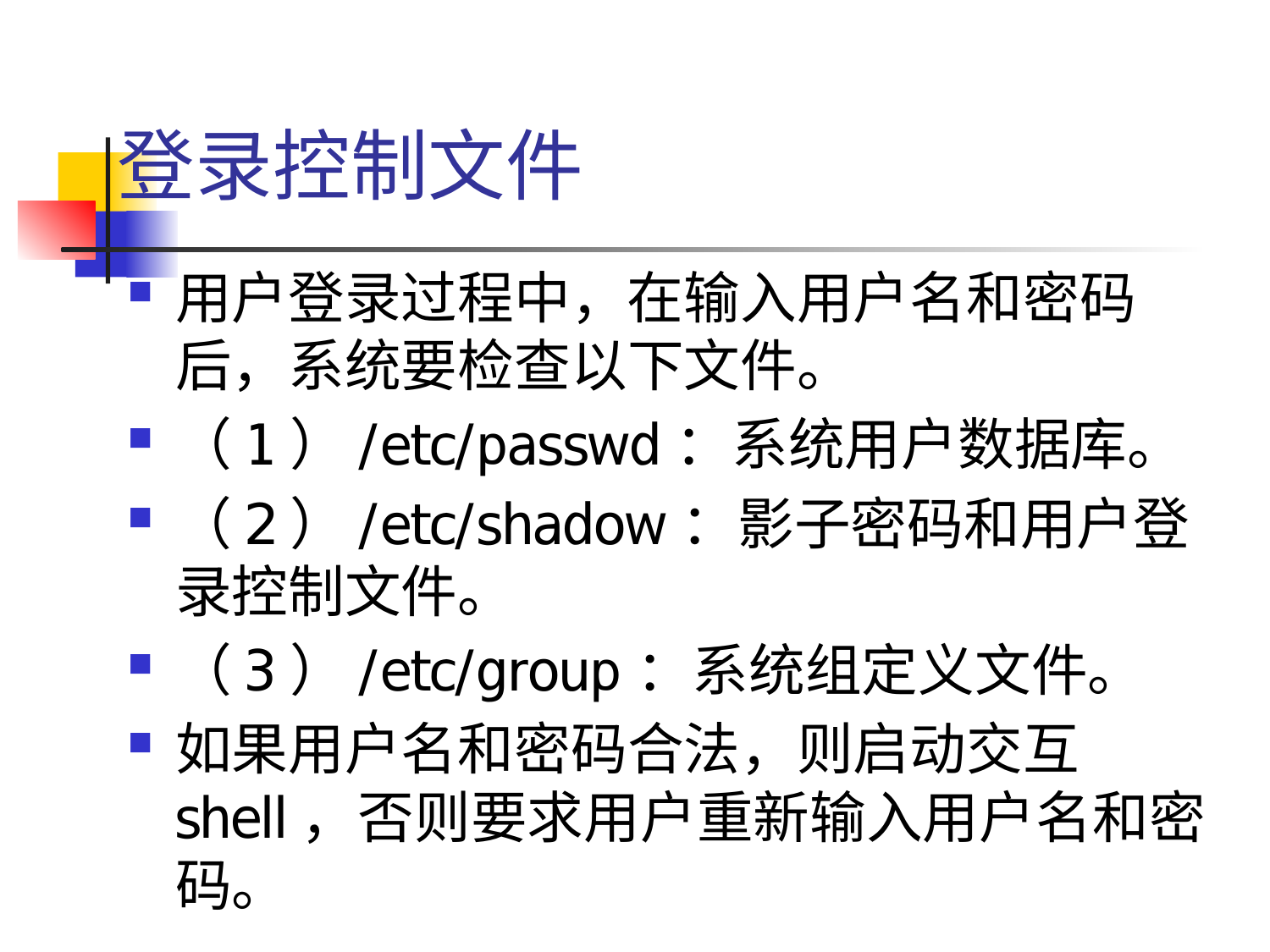

# 登录控制文件
用户登录过程中，在输入用户名和密码后，系统要检查以下文件。
（1）/etc/passwd：系统用户数据库。
（2）/etc/shadow：影子密码和用户登录控制文件。
（3）/etc/group：系统组定义文件。
如果用户名和密码合法，则启动交互shell，否则要求用户重新输入用户名和密码。